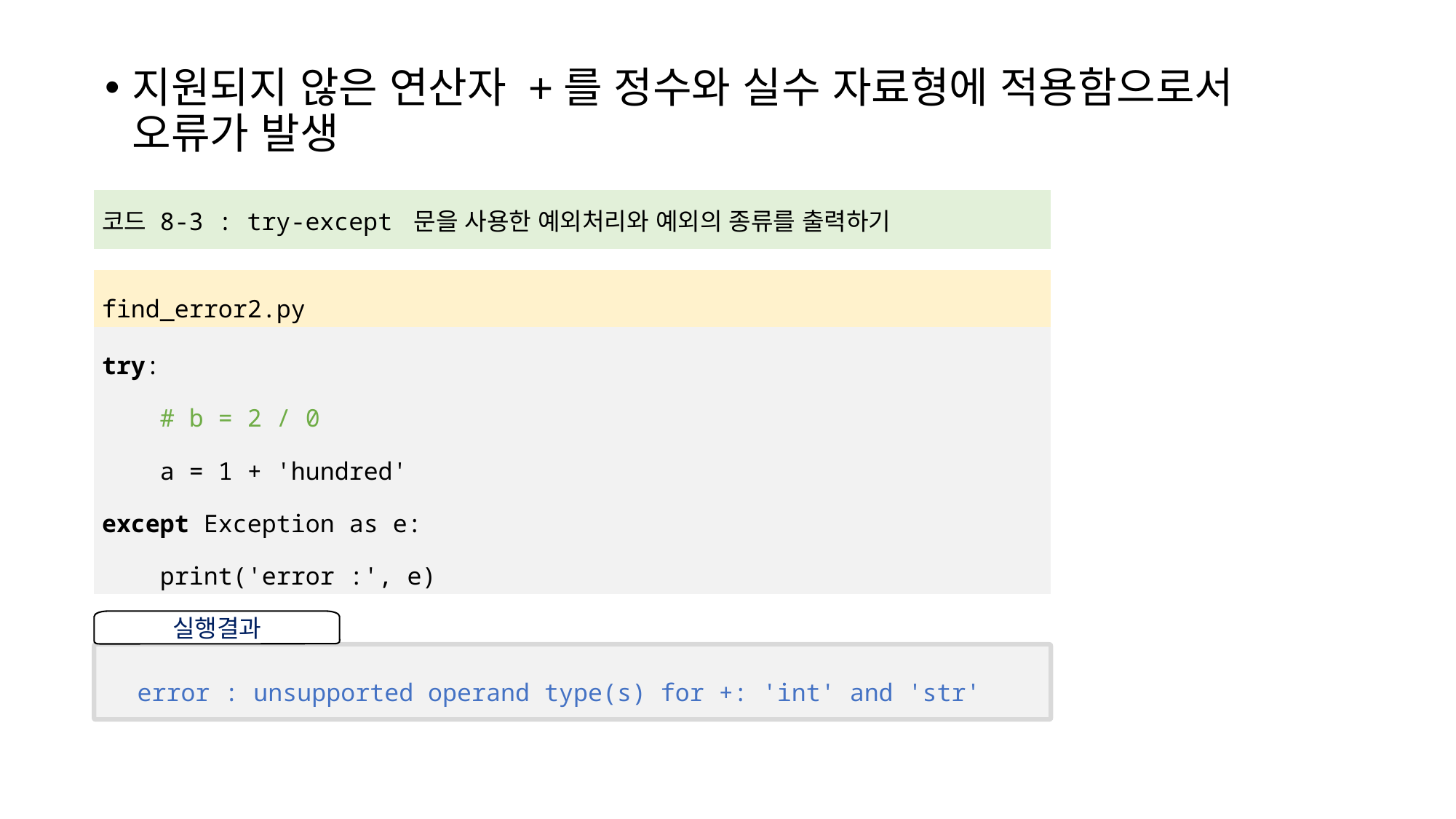

지원되지 않은 연산자 +를 정수와 실수 자료형에 적용함으로서 오류가 발생

| 코드 8-3 : try-except 문을 사용한 예외처리와 예외의 종류를 출력하기 |
| --- |
|  |
| find\_error2.py |
| try: # b = 2 / 0 a = 1 + 'hundred' except Exception as e: print('error :', e) |
실행결과

error : unsupported operand type(s) for +: 'int' and 'str'